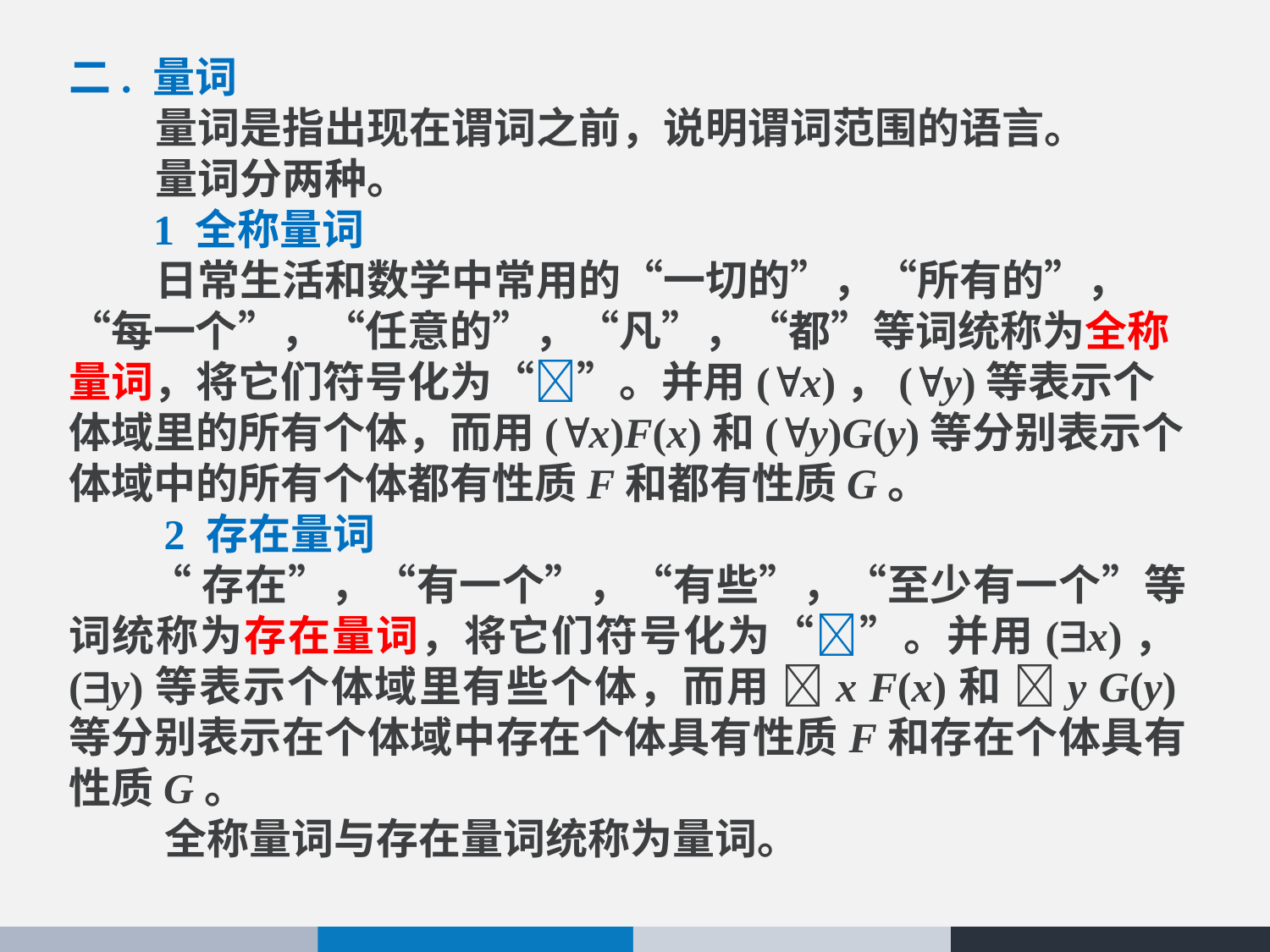

二. 量词
        量词是指出现在谓词之前，说明谓词范围的语言。
        量词分两种。
        1 全称量词
        日常生活和数学中常用的“一切的”，“所有的”，“每一个”，“任意的”，“凡”，“都”等词统称为全称量词，将它们符号化为“∀”。并用(∀x)，(∀y)等表示个体域里的所有个体，而用(∀x)F(x)和(∀y)G(y)等分别表示个体域中的所有个体都有性质F和都有性质G。
         2 存在量词
        “存在”，“有一个”，“有些”，“至少有一个”等词统称为存在量词，将它们符号化为“∃”。并用(∃x)，(∃y)等表示个体域里有些个体，而用 ∃x F(x)和 ∃y G(y)等分别表示在个体域中存在个体具有性质F和存在个体具有性质G。
         全称量词与存在量词统称为量词。